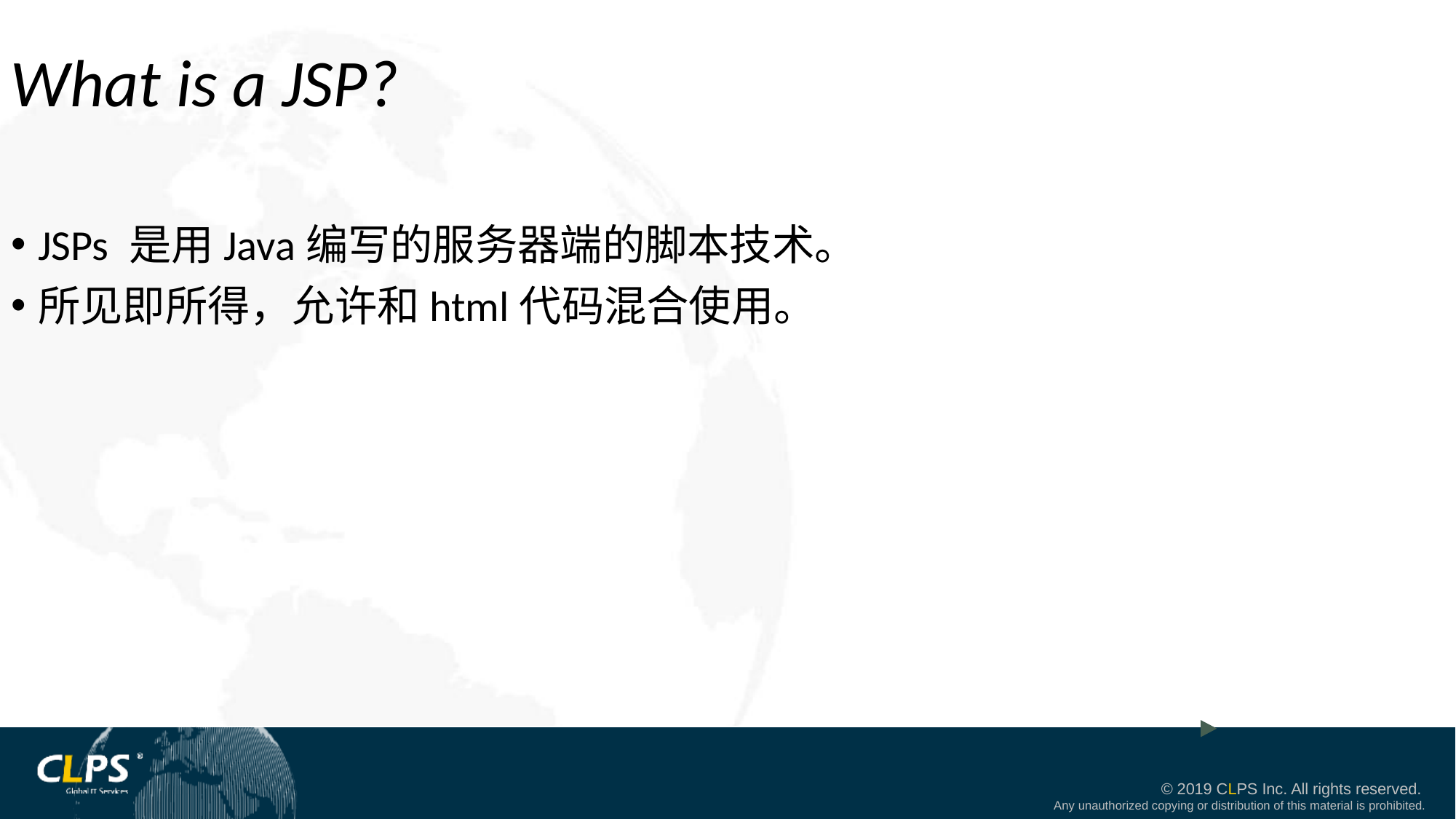

What is a JSP?
JSPs 是用Java编写的服务器端的脚本技术。
所见即所得，允许和html代码混合使用。